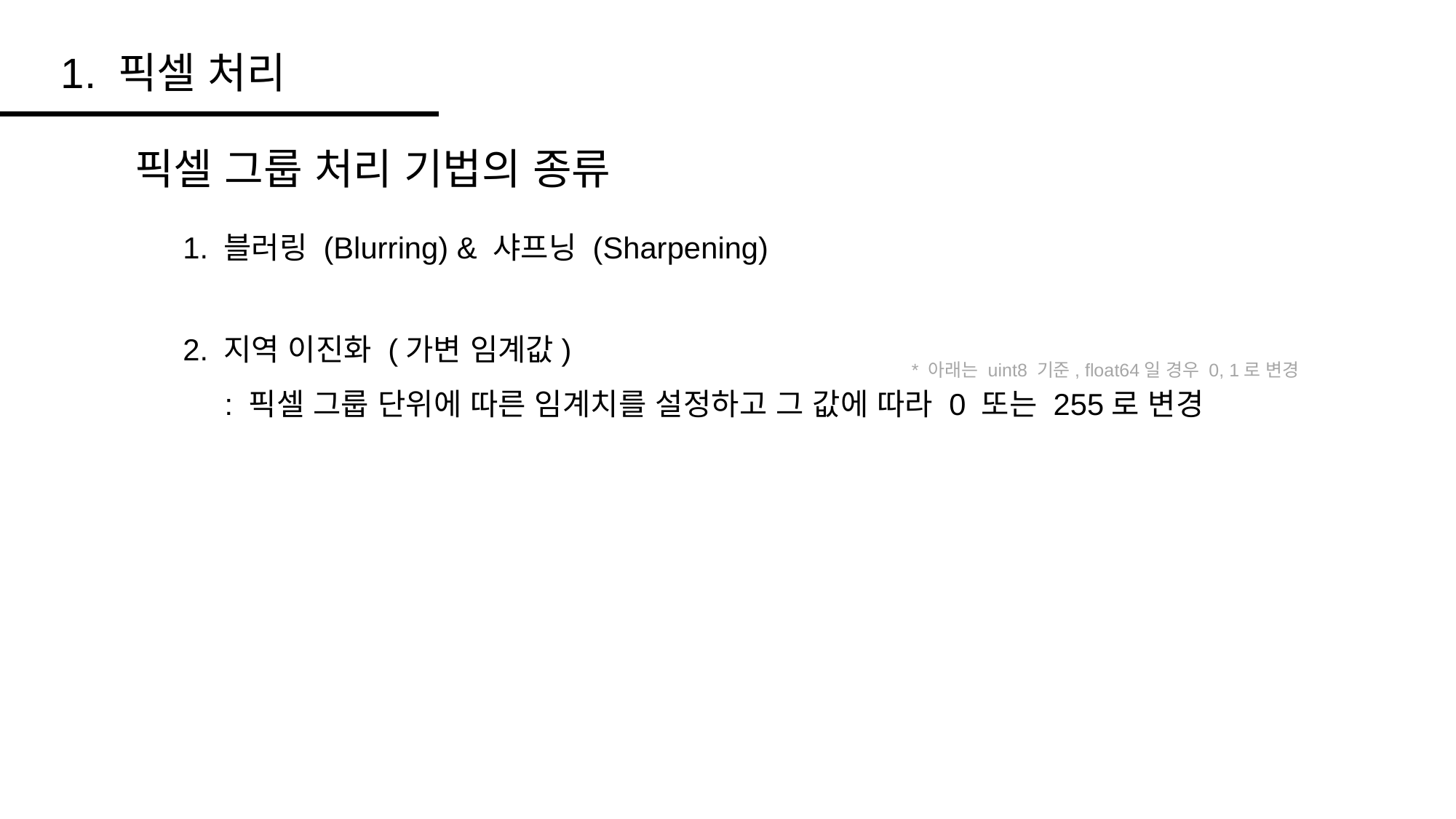

1. 픽셀 처리
픽셀 그룹 처리 기법의 종류
1. 블러링 (Blurring) & 샤프닝 (Sharpening)
2. 지역 이진화 (가변 임계값)
     : 픽셀 그룹 단위에 따른 임계치를 설정하고 그 값에 따라 0 또는 255로 변경
* 아래는 uint8 기준, float64일 경우 0, 1로 변경